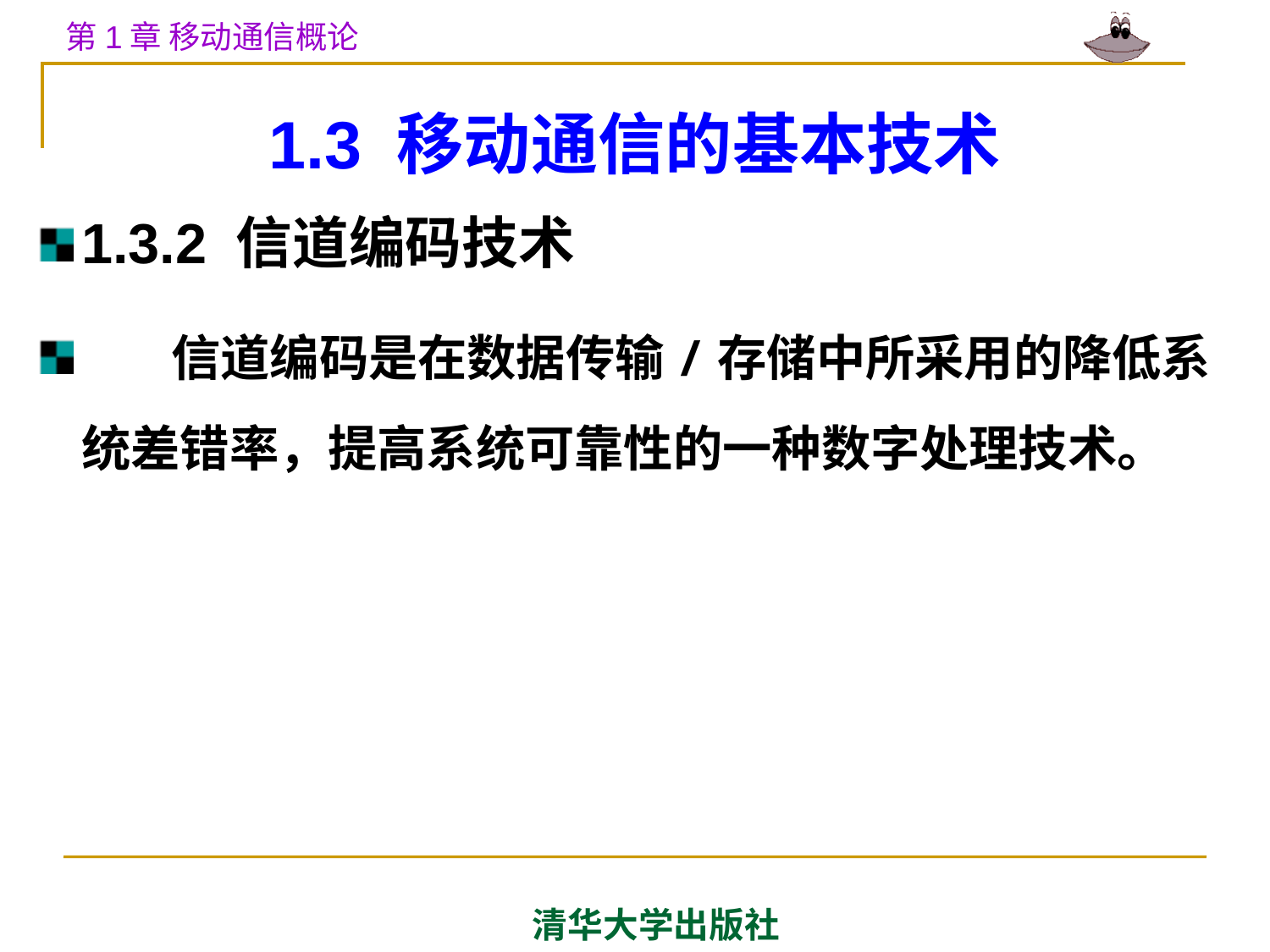

# 1.3 移动通信的基本技术
1.3.2 信道编码技术
      信道编码是在数据传输/存储中所采用的降低系统差错率，提高系统可靠性的一种数字处理技术。